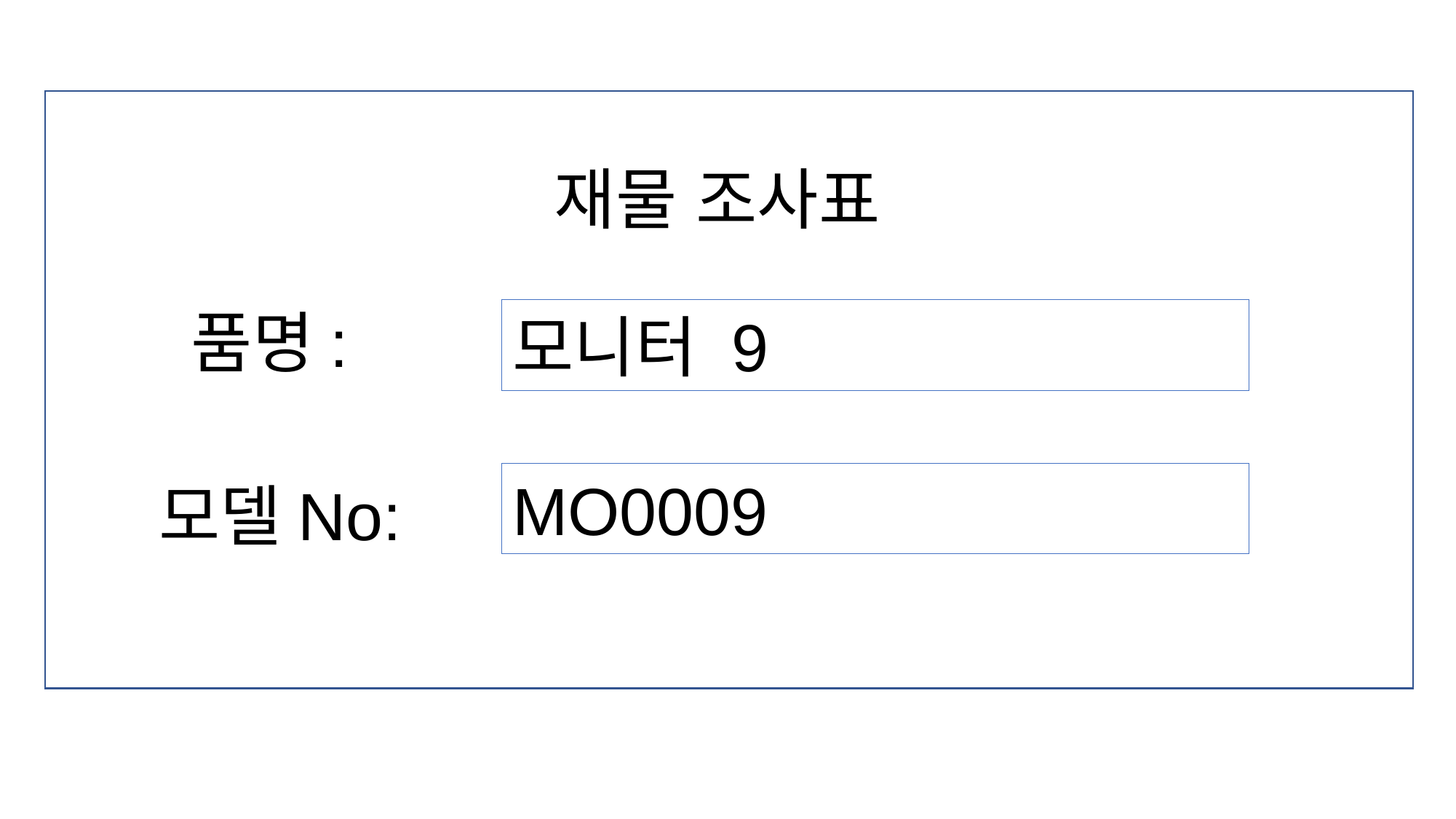

재물 조사표
품명:
모니터 9
MO0009
모델No: